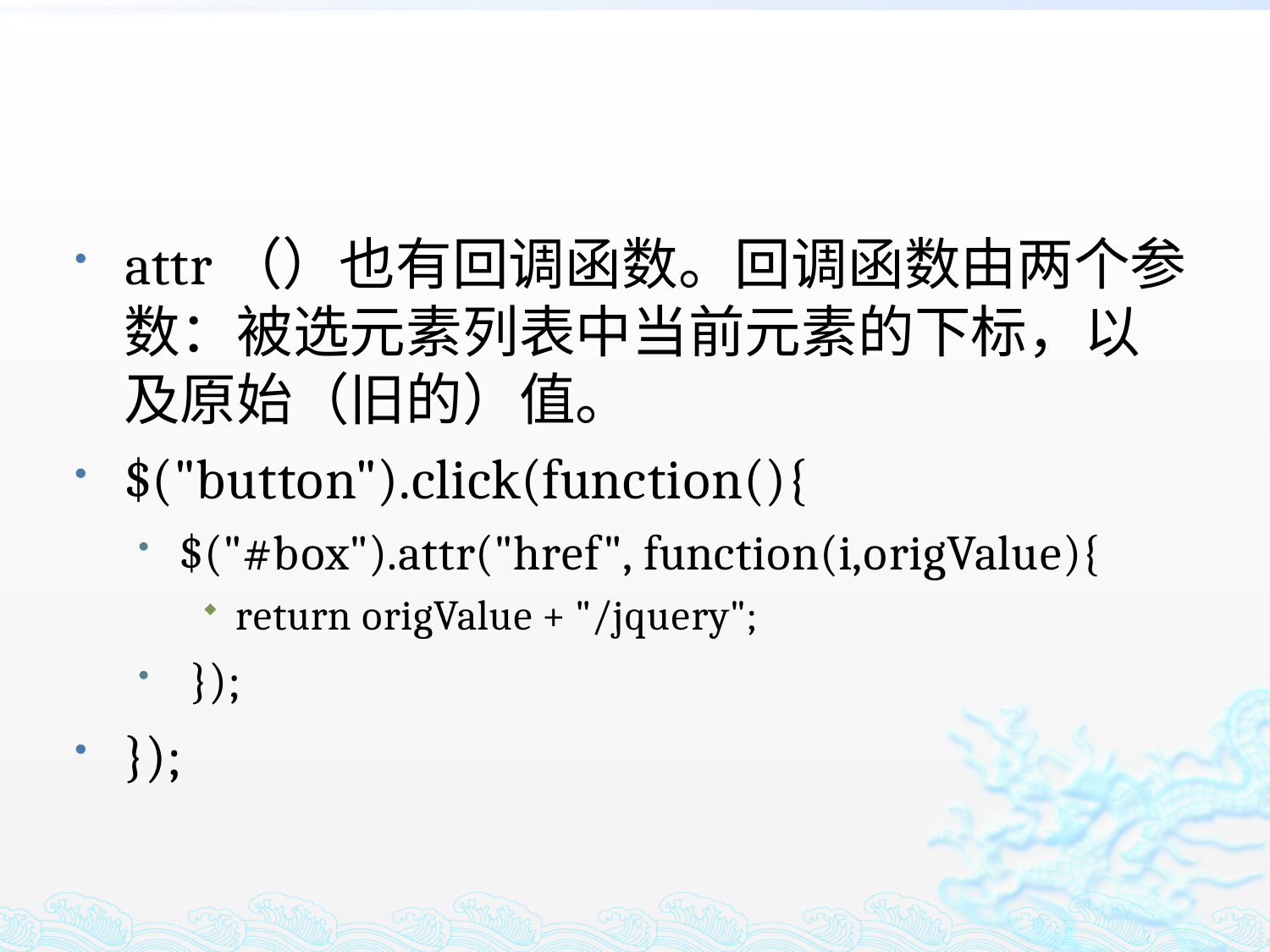

#
attr（）也有回调函数。回调函数由两个参数：被选元素列表中当前元素的下标，以及原始（旧的）值。
$("button").click(function(){
$("#box").attr("href", function(i,origValue){
return origValue + "/jquery";
 });
});